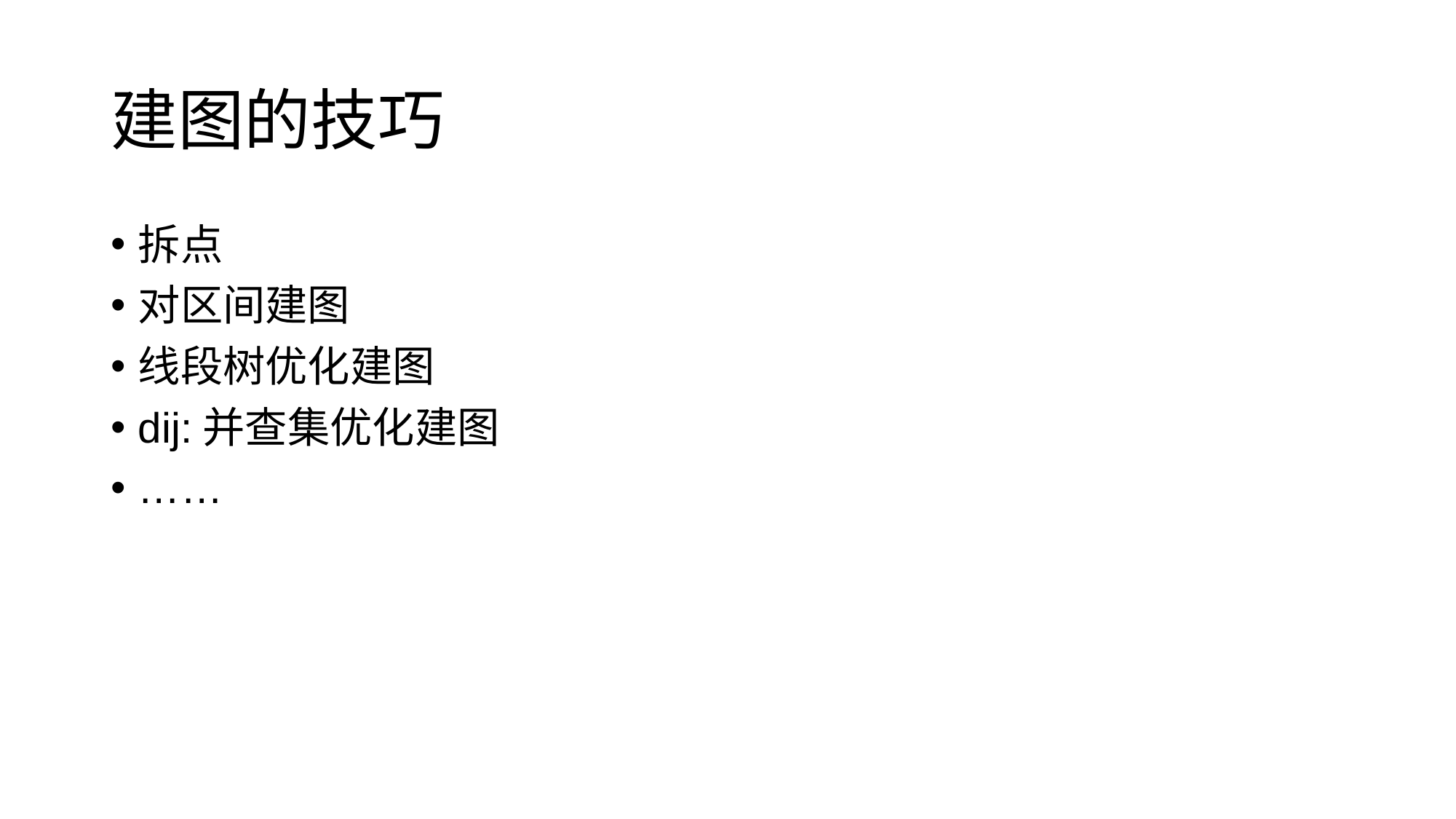

# 建图的技巧
拆点
对区间建图
线段树优化建图
dij:并查集优化建图
……